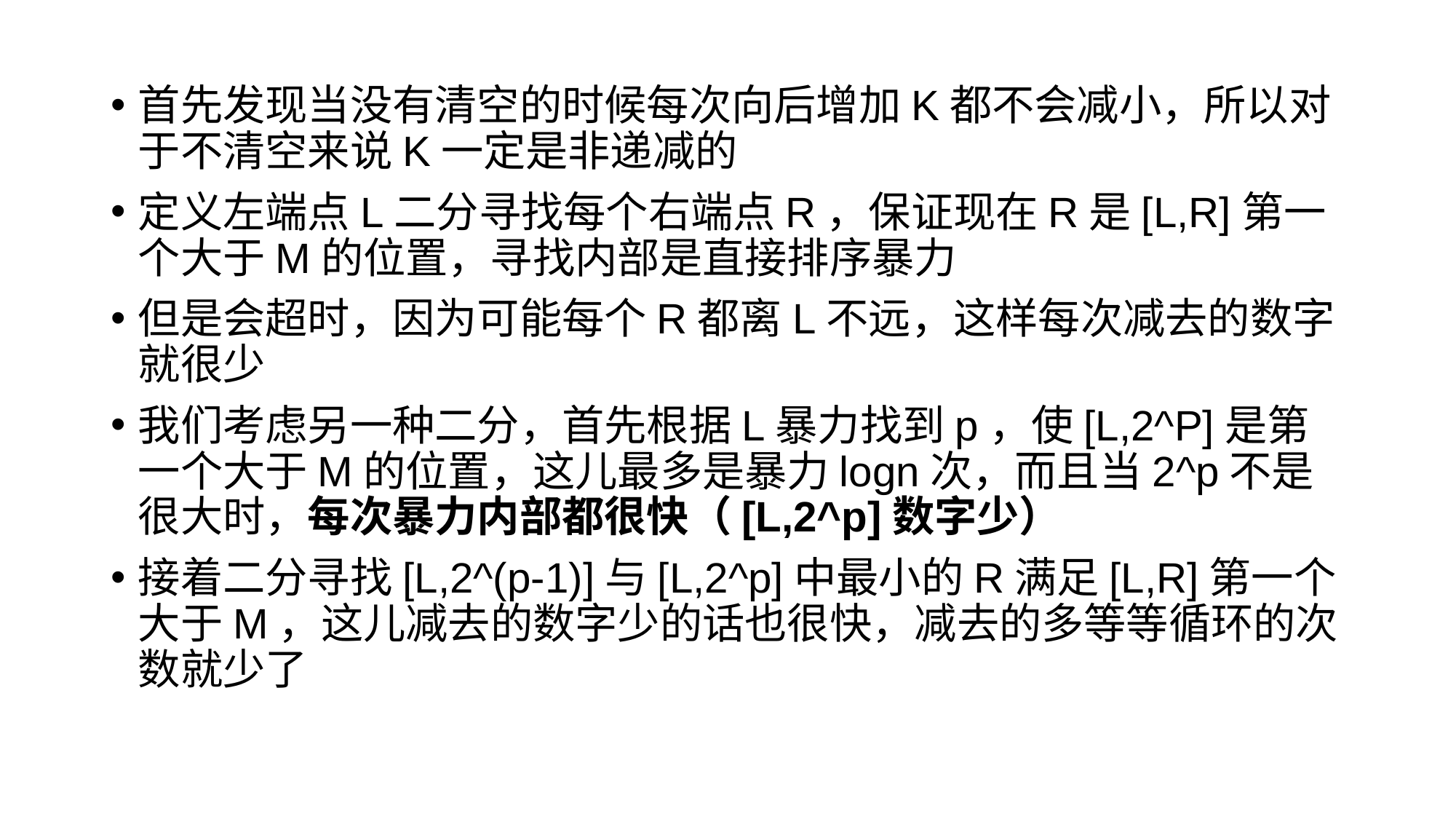

首先发现当没有清空的时候每次向后增加K都不会减小，所以对于不清空来说K一定是非递减的
定义左端点L二分寻找每个右端点R，保证现在R是[L,R]第一个大于M的位置，寻找内部是直接排序暴力
但是会超时，因为可能每个R都离L不远，这样每次减去的数字就很少
我们考虑另一种二分，首先根据L暴力找到p，使[L,2^P]是第一个大于M的位置，这儿最多是暴力logn次，而且当2^p不是很大时，每次暴力内部都很快（[L,2^p]数字少）
接着二分寻找[L,2^(p-1)]与[L,2^p]中最小的R满足[L,R]第一个大于M，这儿减去的数字少的话也很快，减去的多等等循环的次数就少了